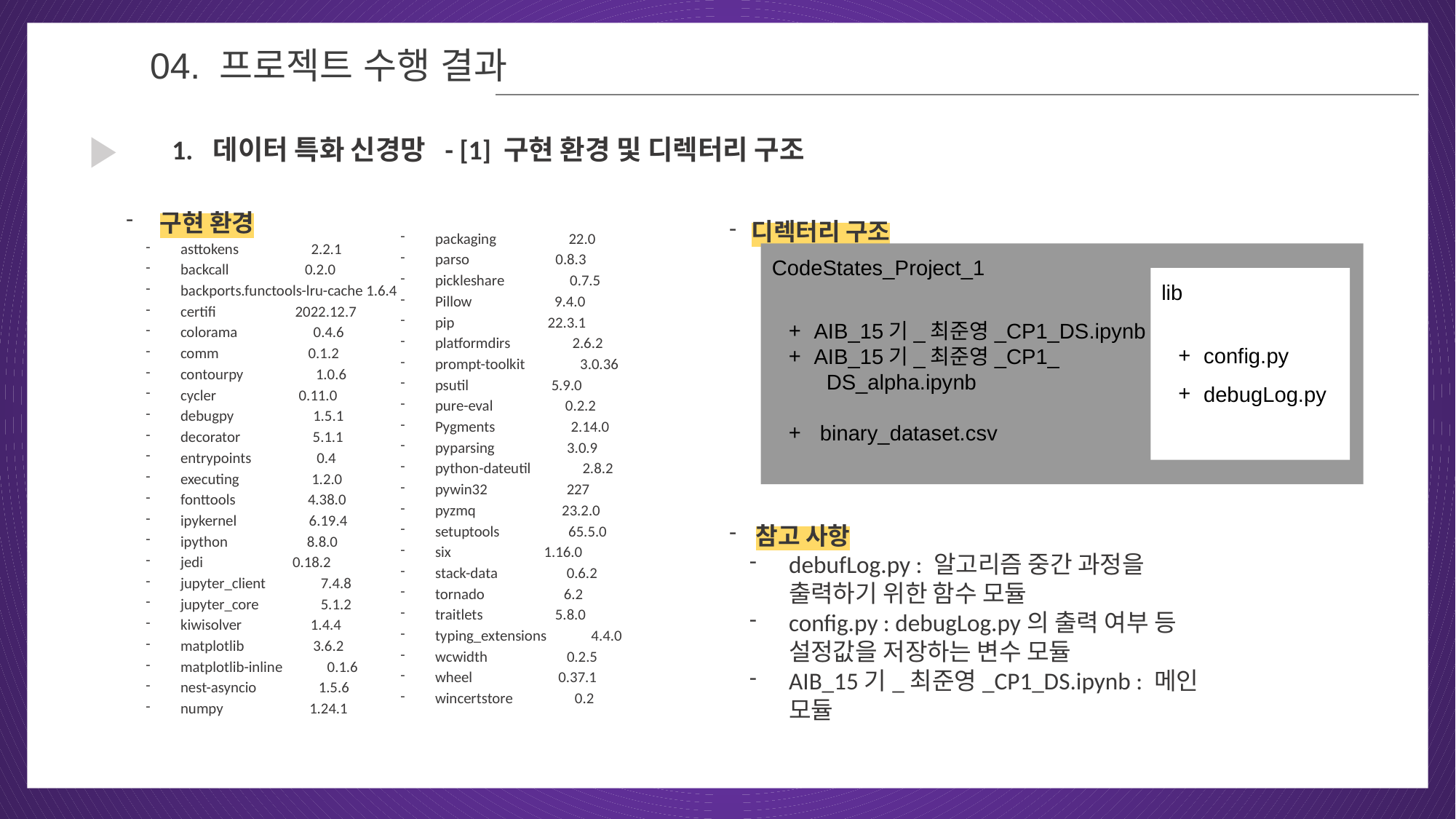

04
04. 프로젝트 수행 결과
▶
데이터 특화 신경망  - [1] 구현 환경 및 디렉터리 구조
구현 환경
asttokens                     2.2.1
backcall                      0.2.0
backports.functools-lru-cache 1.6.4
certifi                       2022.12.7
colorama                      0.4.6
comm                          0.1.2
contourpy                     1.0.6
cycler                        0.11.0
debugpy                       1.5.1
decorator                     5.1.1
entrypoints                   0.4
executing                     1.2.0
fonttools                     4.38.0
ipykernel                     6.19.4
ipython                       8.8.0
jedi                          0.18.2
jupyter_client                7.4.8
jupyter_core                  5.1.2
kiwisolver                    1.4.4
matplotlib                    3.6.2
matplotlib-inline             0.1.6
nest-asyncio                  1.5.6
numpy                         1.24.1

packaging                     22.0
parso                         0.8.3
pickleshare                   0.7.5
Pillow                        9.4.0
pip                           22.3.1
platformdirs                  2.6.2
prompt-toolkit                3.0.36
psutil                        5.9.0
pure-eval                     0.2.2
Pygments                      2.14.0
pyparsing                     3.0.9
python-dateutil               2.8.2
pywin32                       227
pyzmq                         23.2.0
setuptools                    65.5.0
six                           1.16.0
stack-data                    0.6.2
tornado                       6.2
traitlets                     5.8.0
typing_extensions             4.4.0
wcwidth                       0.2.5
wheel                         0.37.1
wincertstore                  0.2
디렉터리 구조
CodeStates_Project_1

AIB_15기_최준영_CP1_DS.ipynb
AIB_15기_최준영_CP1_
DS_alpha.ipynb

 binary_dataset.csv
lib

config.py
debugLog.py
참고 사항
debufLog.py : 알고리즘 중간 과정을 출력하기 위한 함수 모듈
config.py : debugLog.py의 출력 여부 등 설정값을 저장하는 변수 모듈
AIB_15기_최준영_CP1_DS.ipynb : 메인 모듈